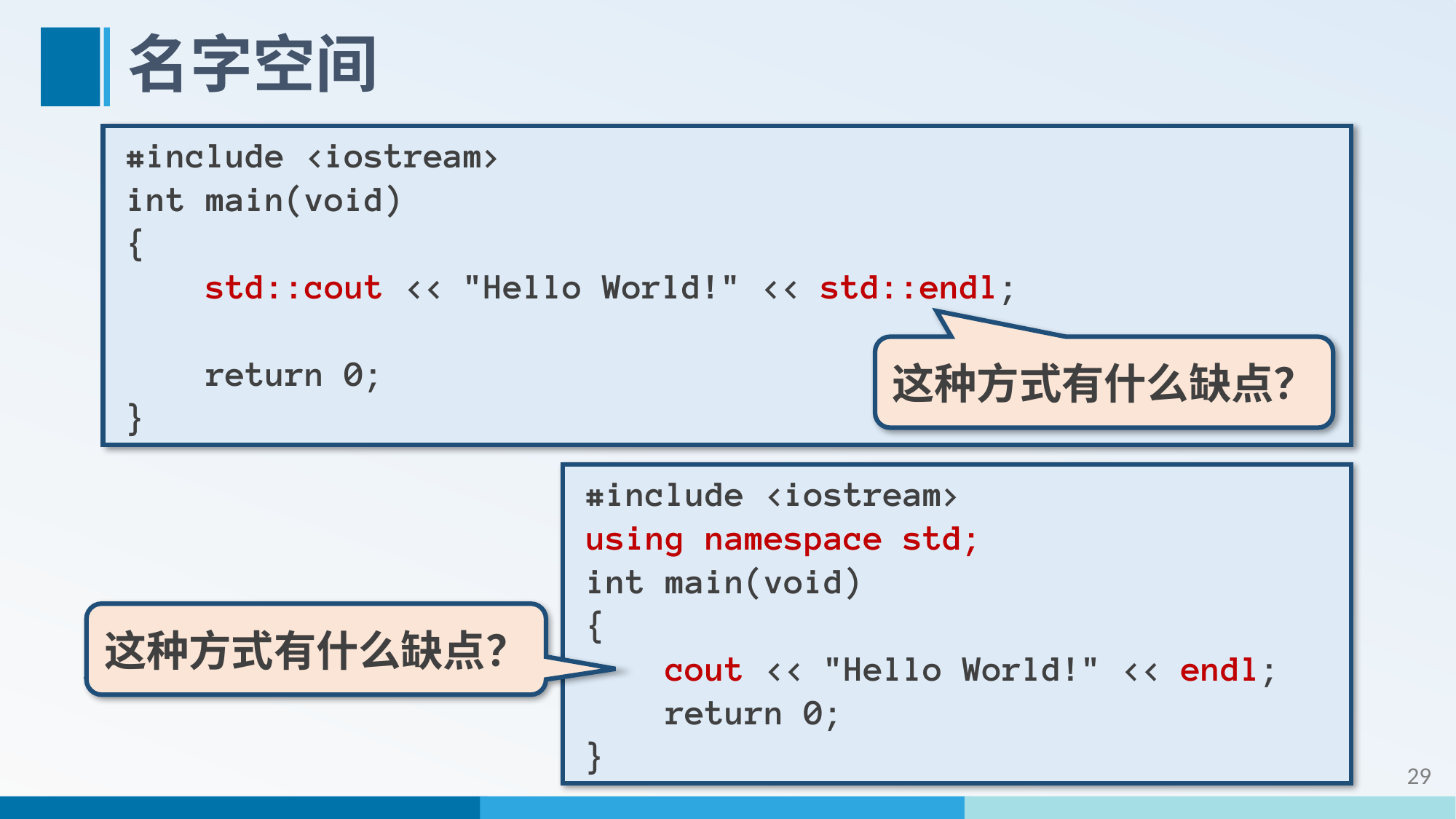

# 名字空间
#include <iostream>
int main(void)
{
    std::cout << "Hello World!" << std::endl;

    return 0;
}
这种方式有什么缺点？
#include <iostream>
using namespace std;
int main(void)
{
    cout << "Hello World!" << endl;
    return 0;
}
这种方式有什么缺点？